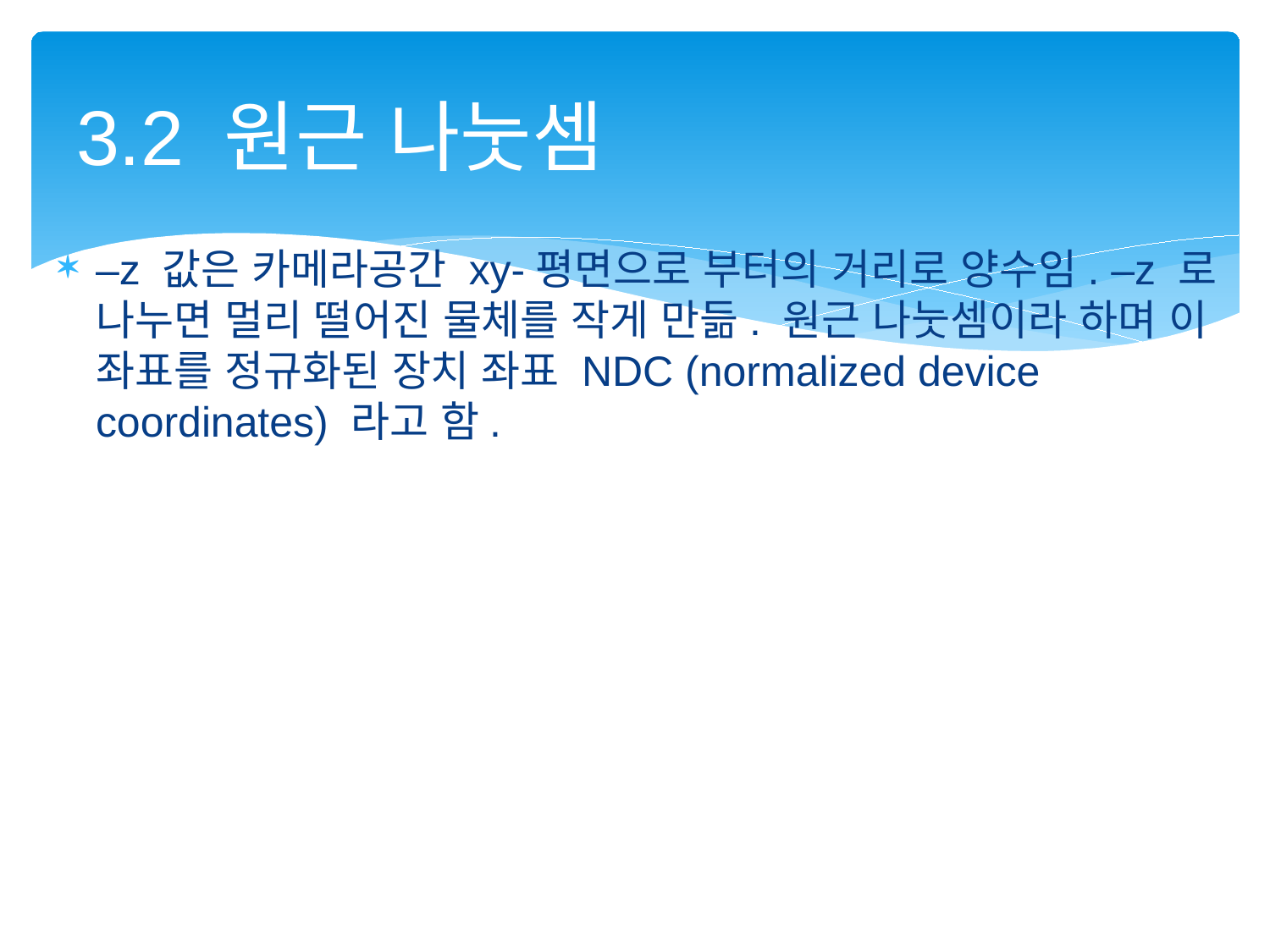

# 3.2 원근 나눗셈
–z 값은 카메라공간 xy-평면으로 부터의 거리로 양수임. –z 로 나누면 멀리 떨어진 물체를 작게 만듦. 원근 나눗셈이라 하며 이 좌표를 정규화된 장치 좌표 NDC (normalized device coordinates) 라고 함.